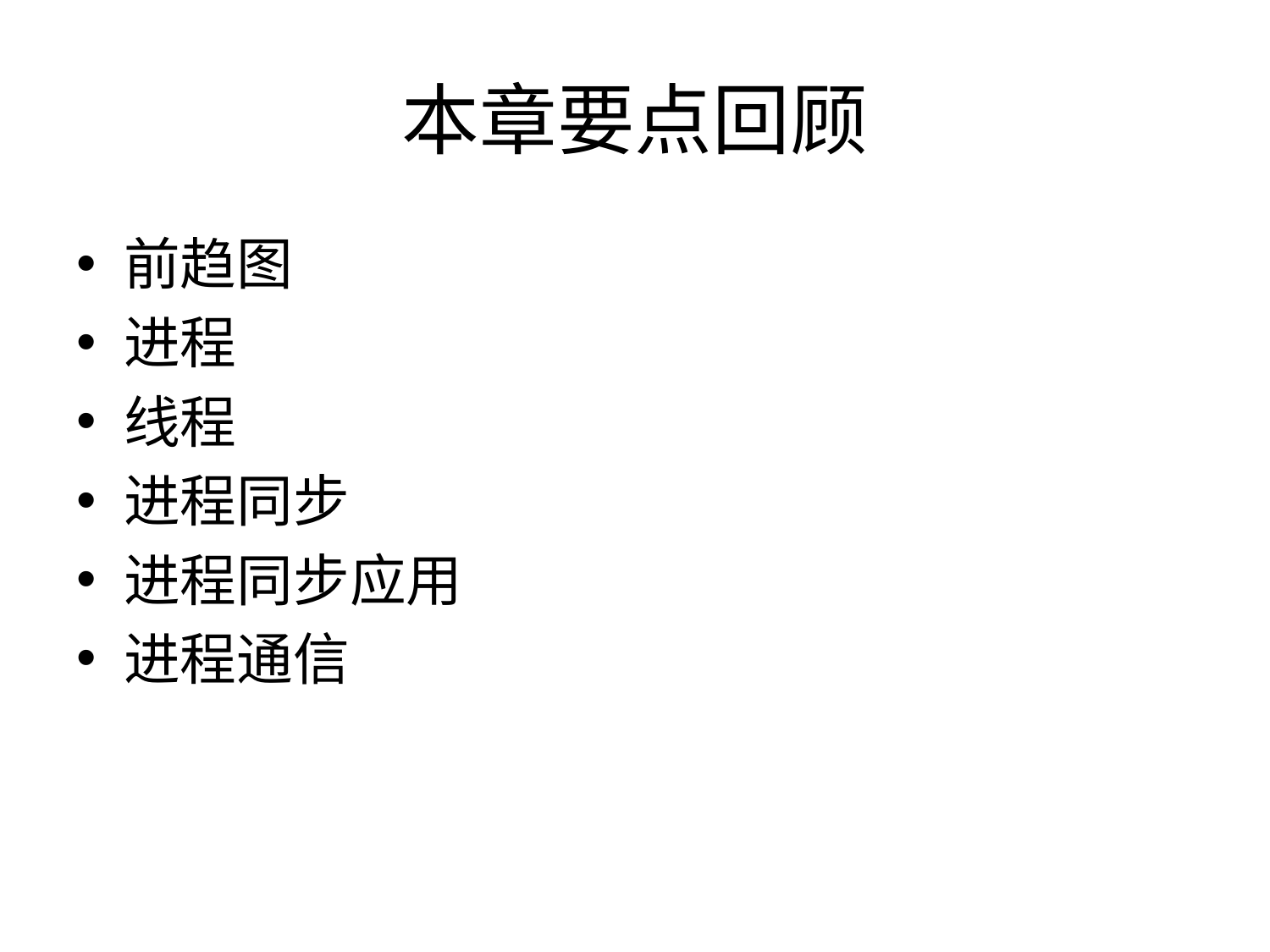

# 本章要点回顾
前趋图
进程
线程
进程同步
进程同步应用
进程通信